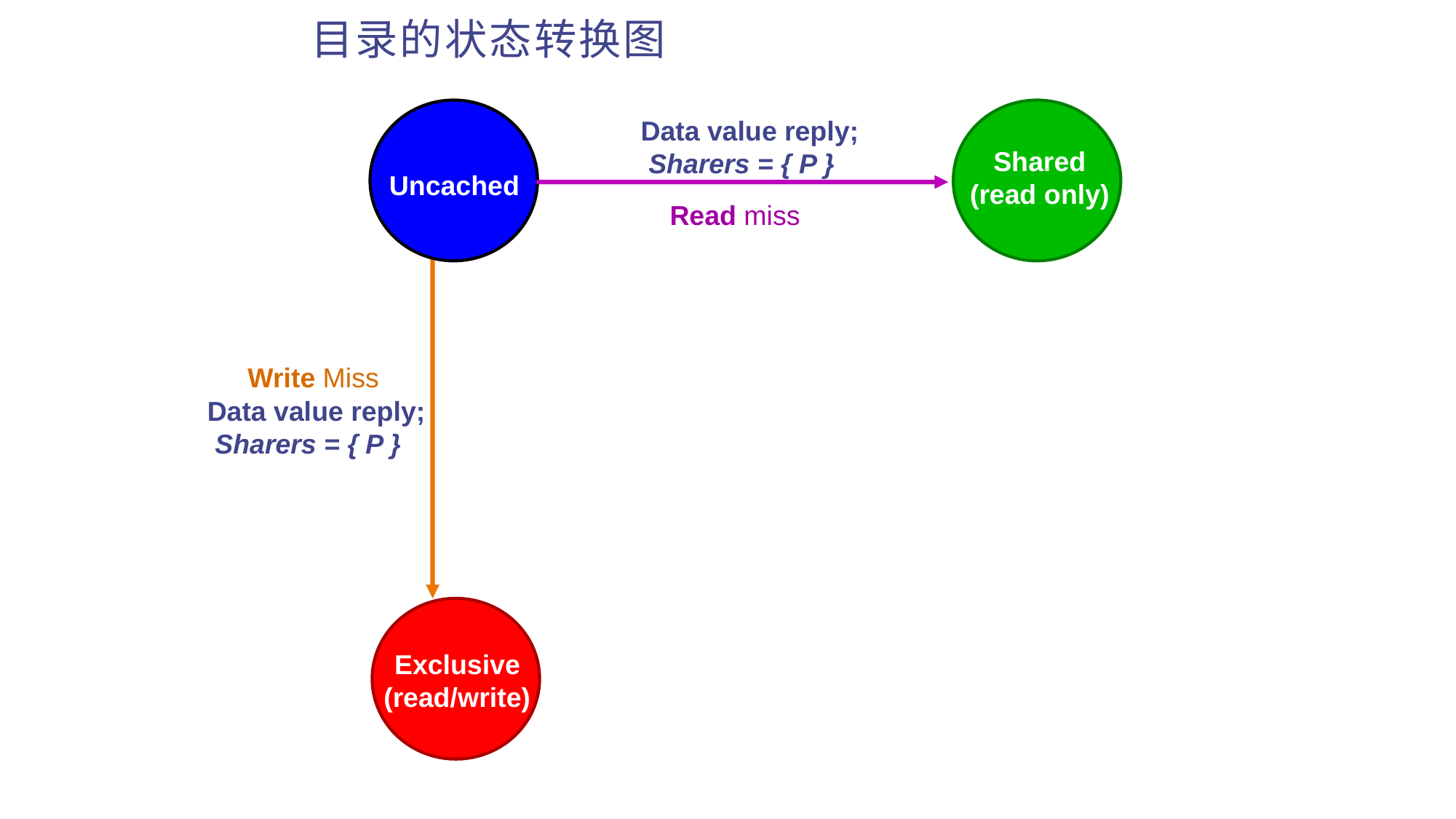

# 目录的状态转换图

Data value reply;
 Sharers = { P }
Shared
(read only)

Read miss
Uncached

Write Miss
Data value reply;
 Sharers = { P }

Exclusive
(read/write)